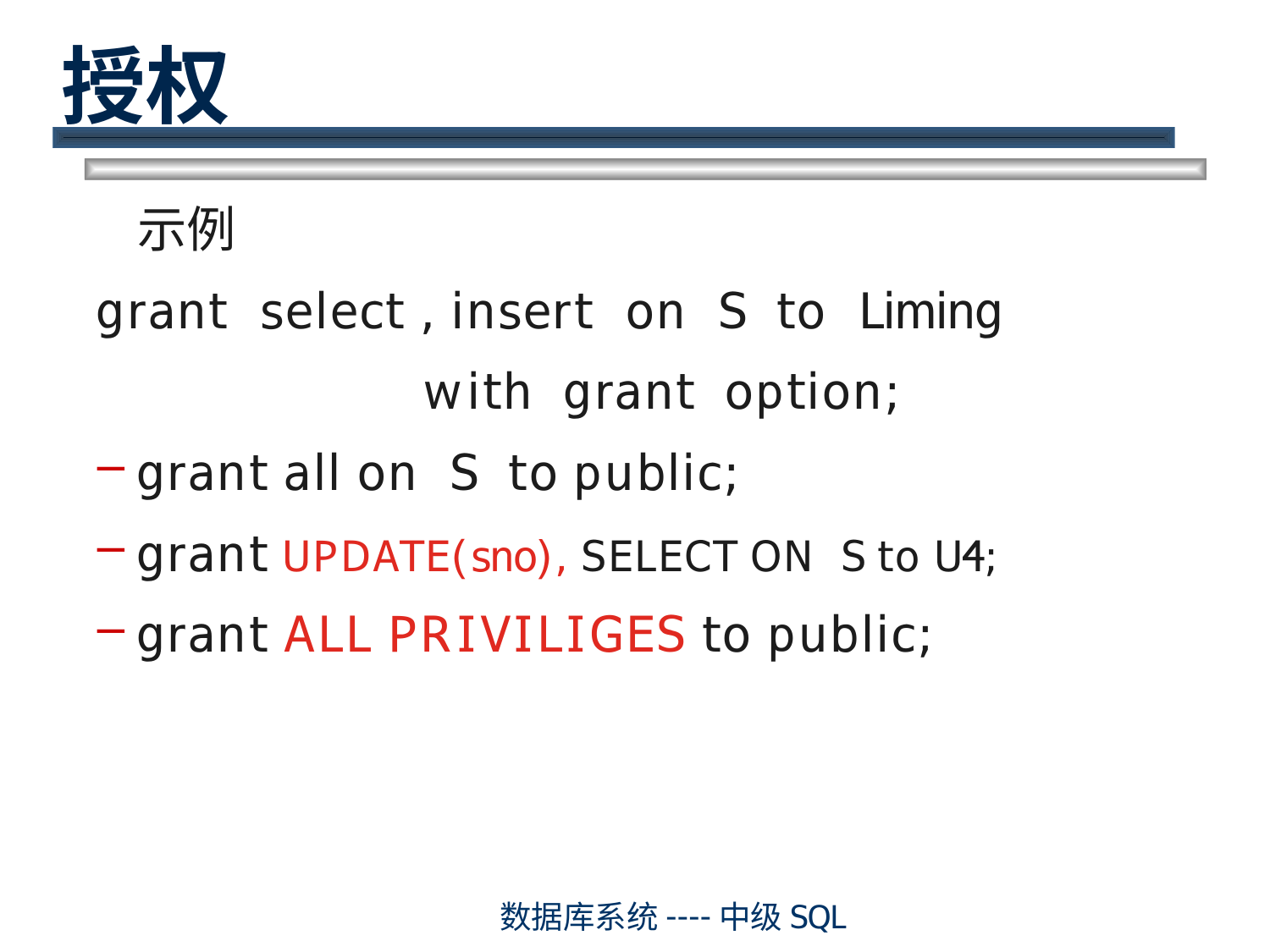

# 授权
	示例
grant  select , insert  on  S  to  Liming
with  grant  option;
grant all on  S  to public;
grant UPDATE(sno), SELECT ON  S to U4;
grant ALL PRIVILIGES to public;

数据库系统----中级SQL